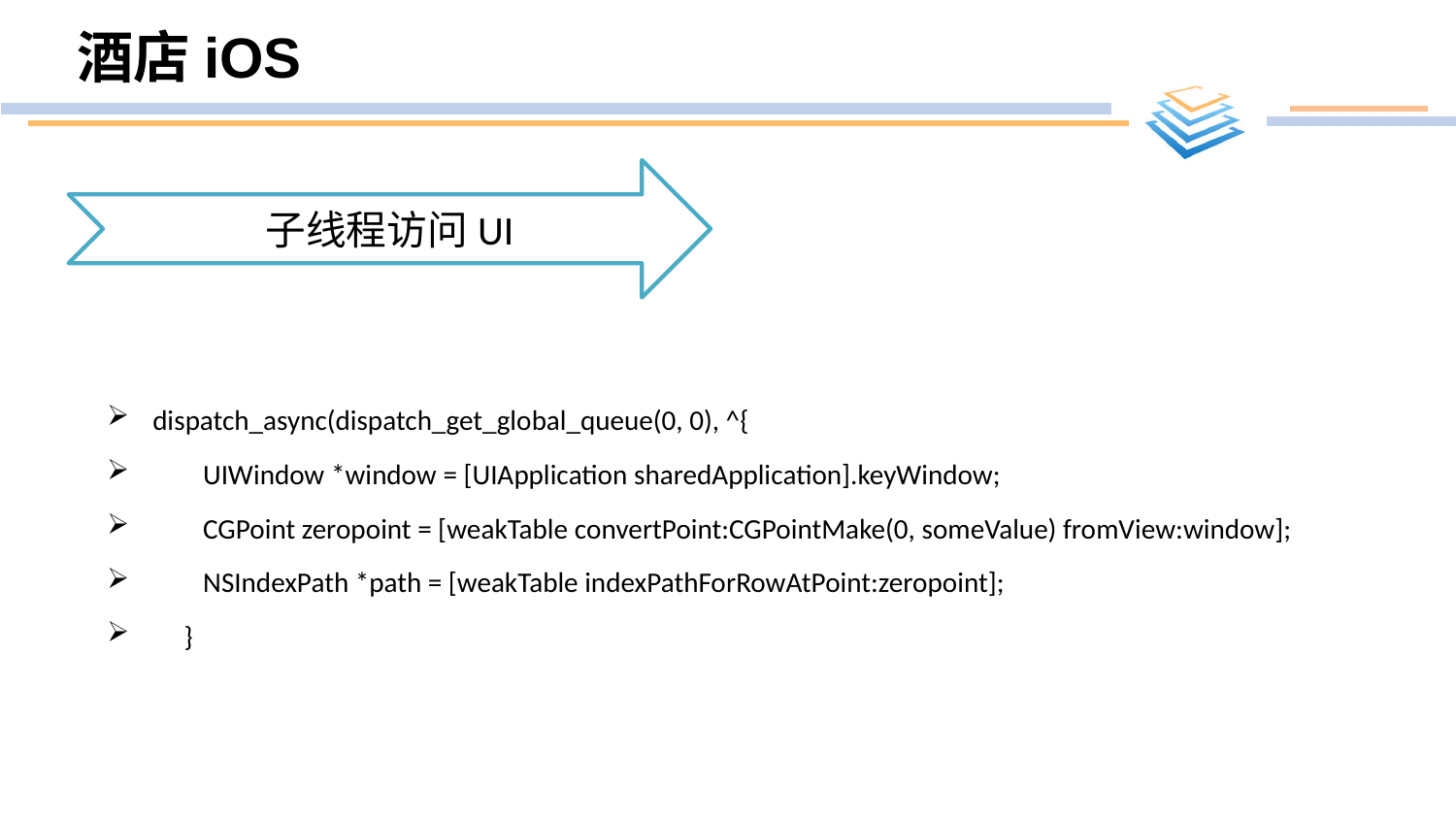

# 酒店iOS
子线程访问UI

dispatch_async(dispatch_get_global_queue(0, 0), ^{
        UIWindow *window = [UIApplication sharedApplication].keyWindow;
        CGPoint zeropoint = [weakTable convertPoint:CGPointMake(0, someValue) fromView:window];
        NSIndexPath *path = [weakTable indexPathForRowAtPoint:zeropoint];
     }